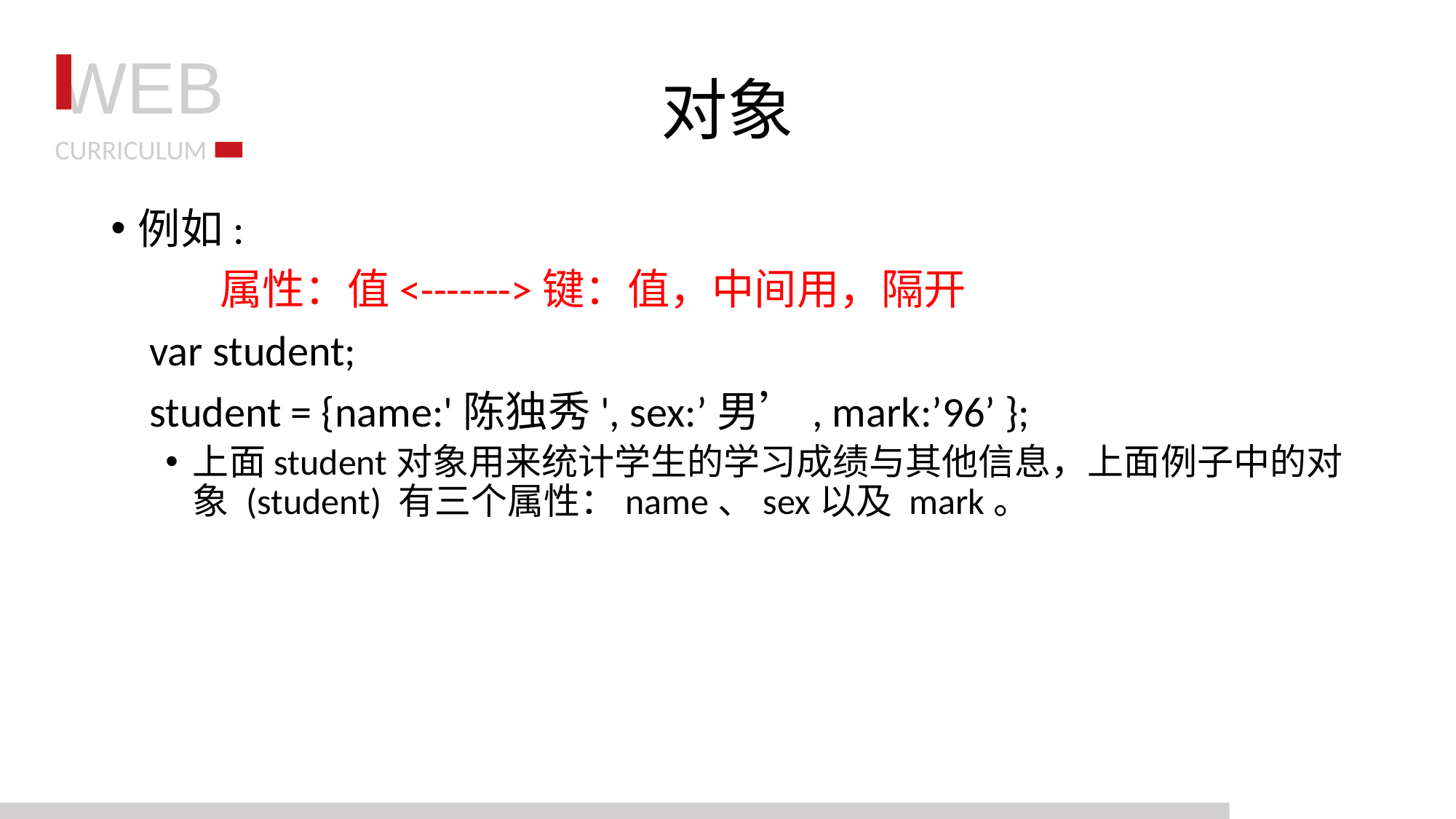

# 对象
例如:
	属性：值<------->键：值，中间用，隔开
    var student;
    student = {name:'陈独秀', sex:’男’, mark:’96’ };
上面student对象用来统计学生的学习成绩与其他信息，上面例子中的对象 (student) 有三个属性：name、sex以及 mark。